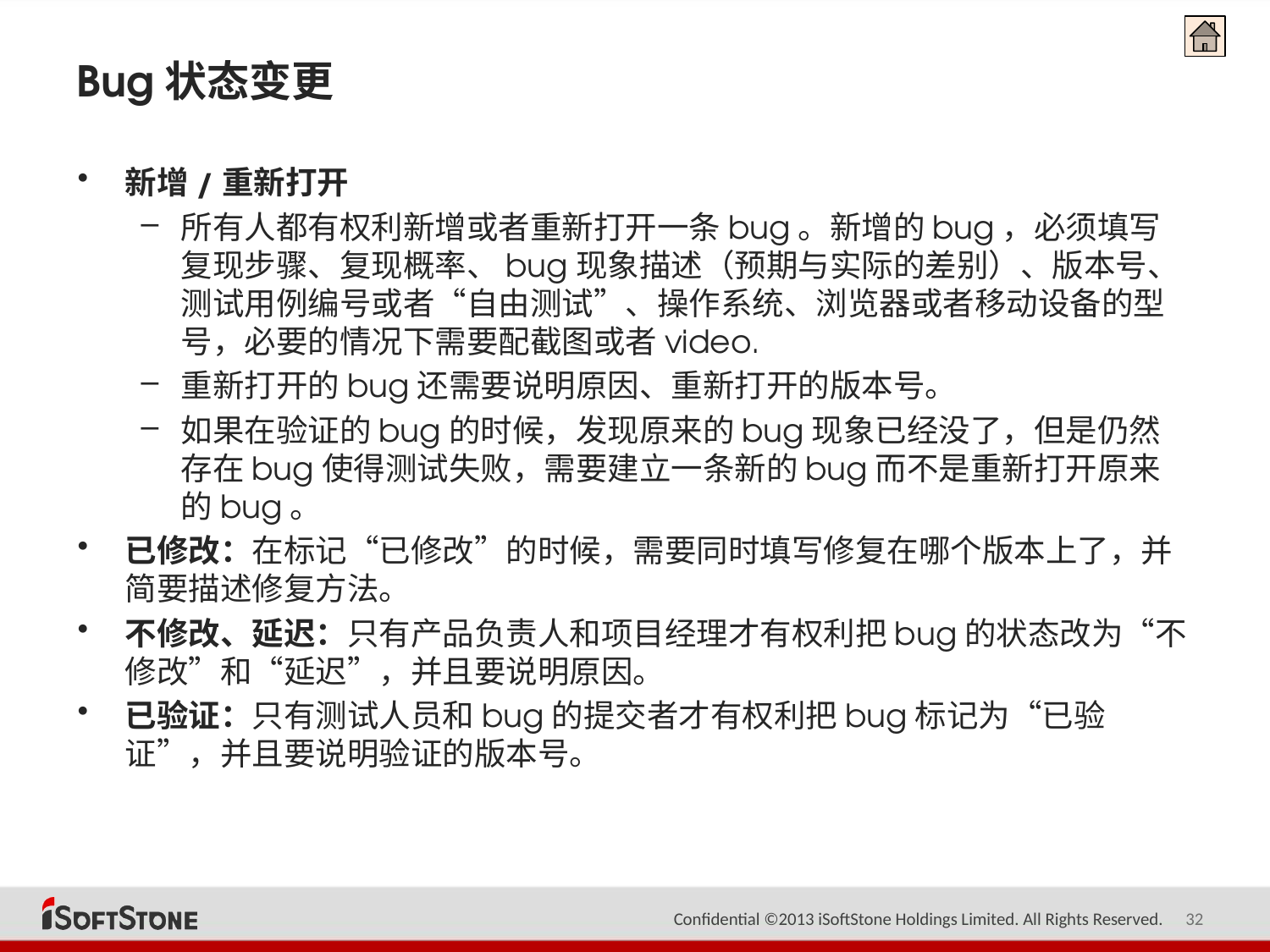

# Bug状态变更
新增/重新打开
所有人都有权利新增或者重新打开一条bug。新增的bug，必须填写复现步骤、复现概率、bug现象描述（预期与实际的差别）、版本号、测试用例编号或者“自由测试”、操作系统、浏览器或者移动设备的型号，必要的情况下需要配截图或者video.
重新打开的bug还需要说明原因、重新打开的版本号。
如果在验证的bug的时候，发现原来的bug现象已经没了，但是仍然存在bug使得测试失败，需要建立一条新的bug而不是重新打开原来的bug。
已修改：在标记“已修改”的时候，需要同时填写修复在哪个版本上了，并简要描述修复方法。
不修改、延迟：只有产品负责人和项目经理才有权利把bug的状态改为“不修改”和“延迟”，并且要说明原因。
已验证：只有测试人员和bug的提交者才有权利把bug标记为“已验证”，并且要说明验证的版本号。
32